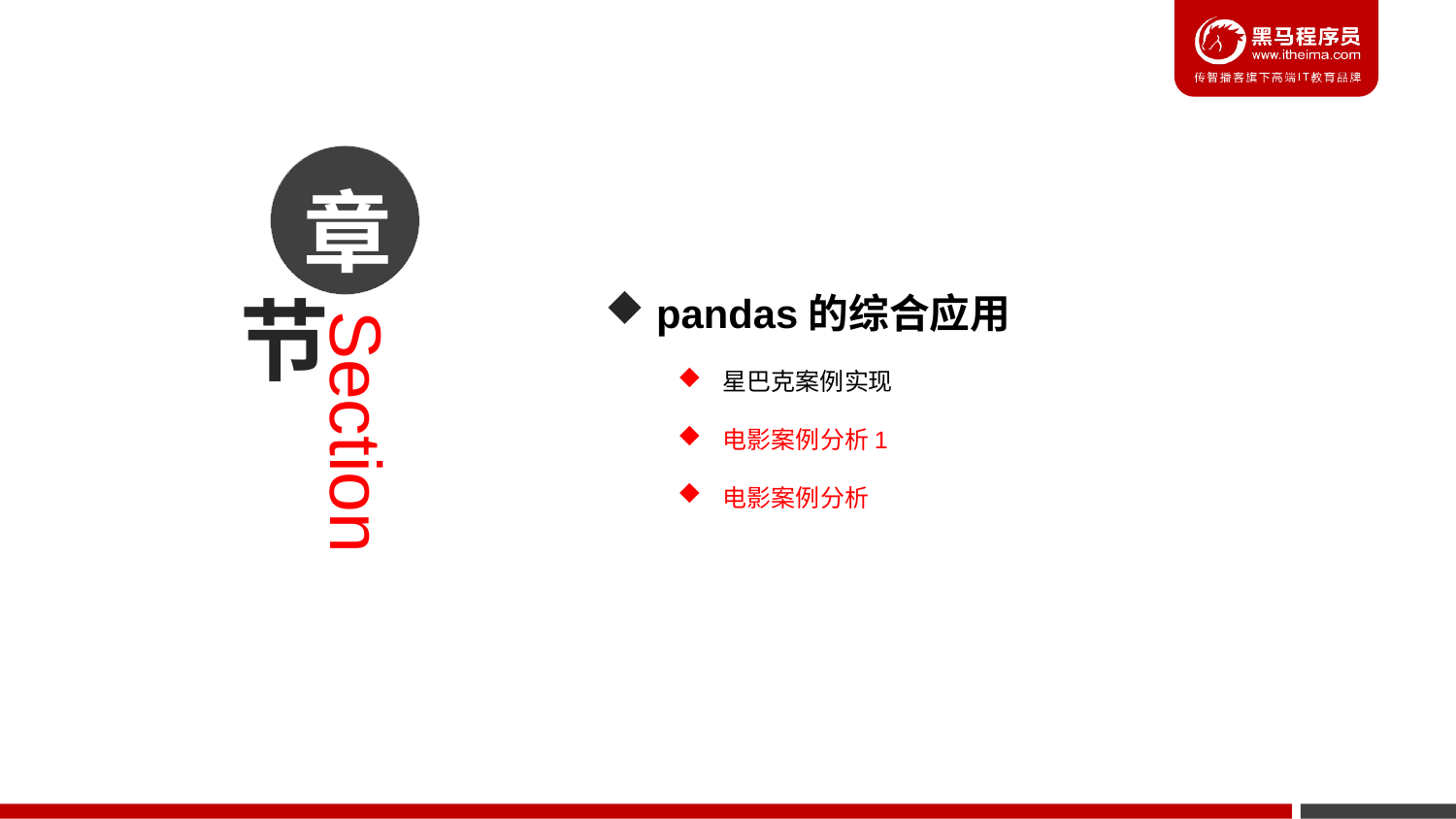

章
 pandas的综合应用
星巴克案例实现
电影案例分析1
电影案例分析
节
Section